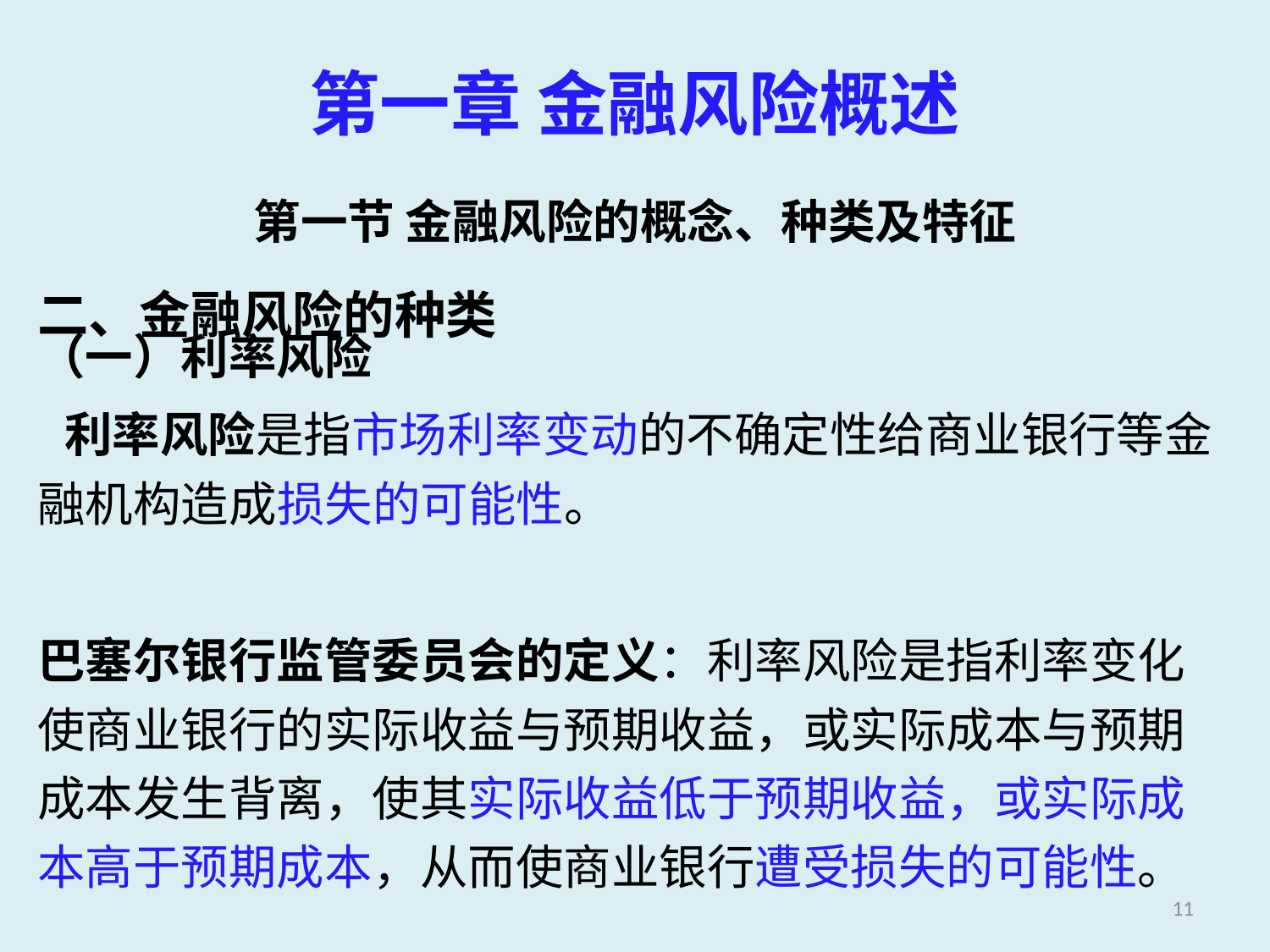

# 第一章 金融风险概述
第一节 金融风险的概念、种类及特征

二、金融风险的种类
（一）利率风险
  利率风险是指市场利率变动的不确定性给商业银行等金融机构造成损失的可能性。

巴塞尔银行监管委员会的定义：利率风险是指利率变化使商业银行的实际收益与预期收益，或实际成本与预期成本发生背离，使其实际收益低于预期收益，或实际成本高于预期成本，从而使商业银行遭受损失的可能性。
11